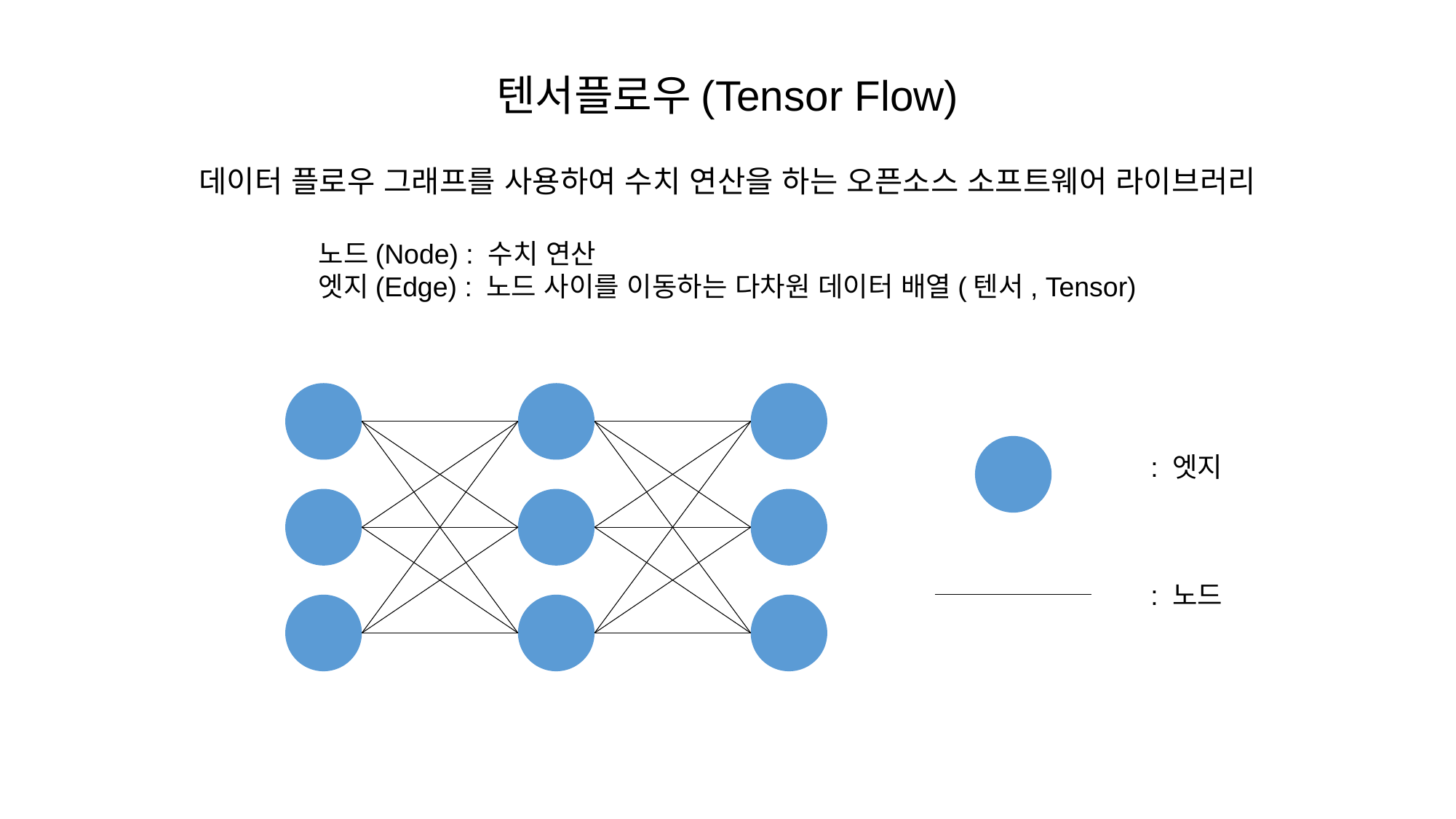

텐서플로우(Tensor Flow)
데이터 플로우 그래프를 사용하여 수치 연산을 하는 오픈소스 소프트웨어 라이브러리
노드(Node) : 수치 연산
엣지(Edge) : 노드 사이를 이동하는 다차원 데이터 배열(텐서, Tensor)

: 엣지

: 노드